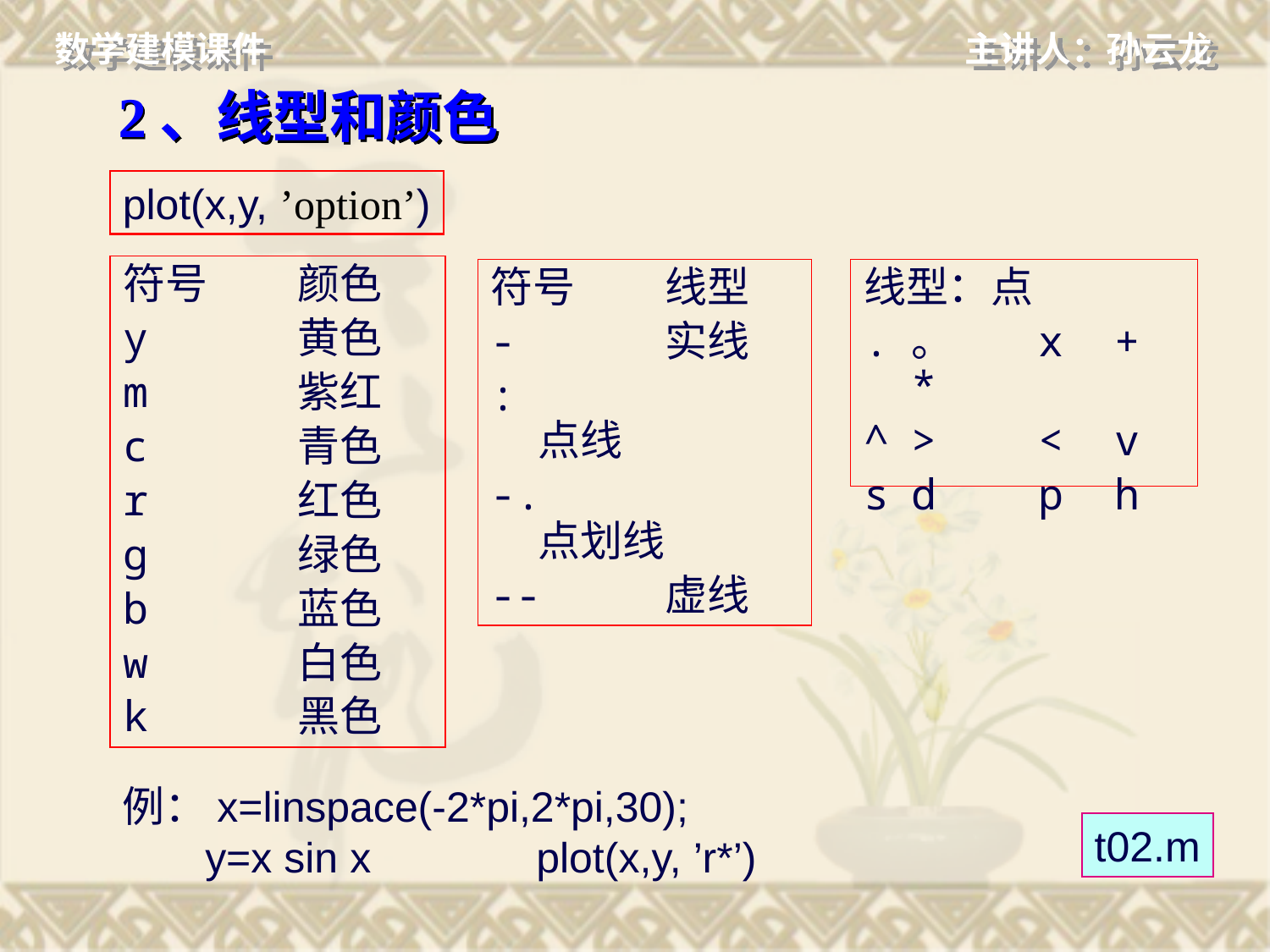

# 2、线型和颜色
plot(x,y, ’option’)
符号	颜色
y		黄色
m		紫红
c		青色
r		红色
g		绿色
b		蓝色
w		白色
k		黑色
线型：点
.	。	x  +  *
^	>	<  v
s	d	p  h
符号	线型
-		实线
: 		点线
-.		点划线
-- 	虚线
例：x=linspace(-2*pi,2*pi,30);
       y=x sin x              plot(x,y, ’r*’)
t02.m